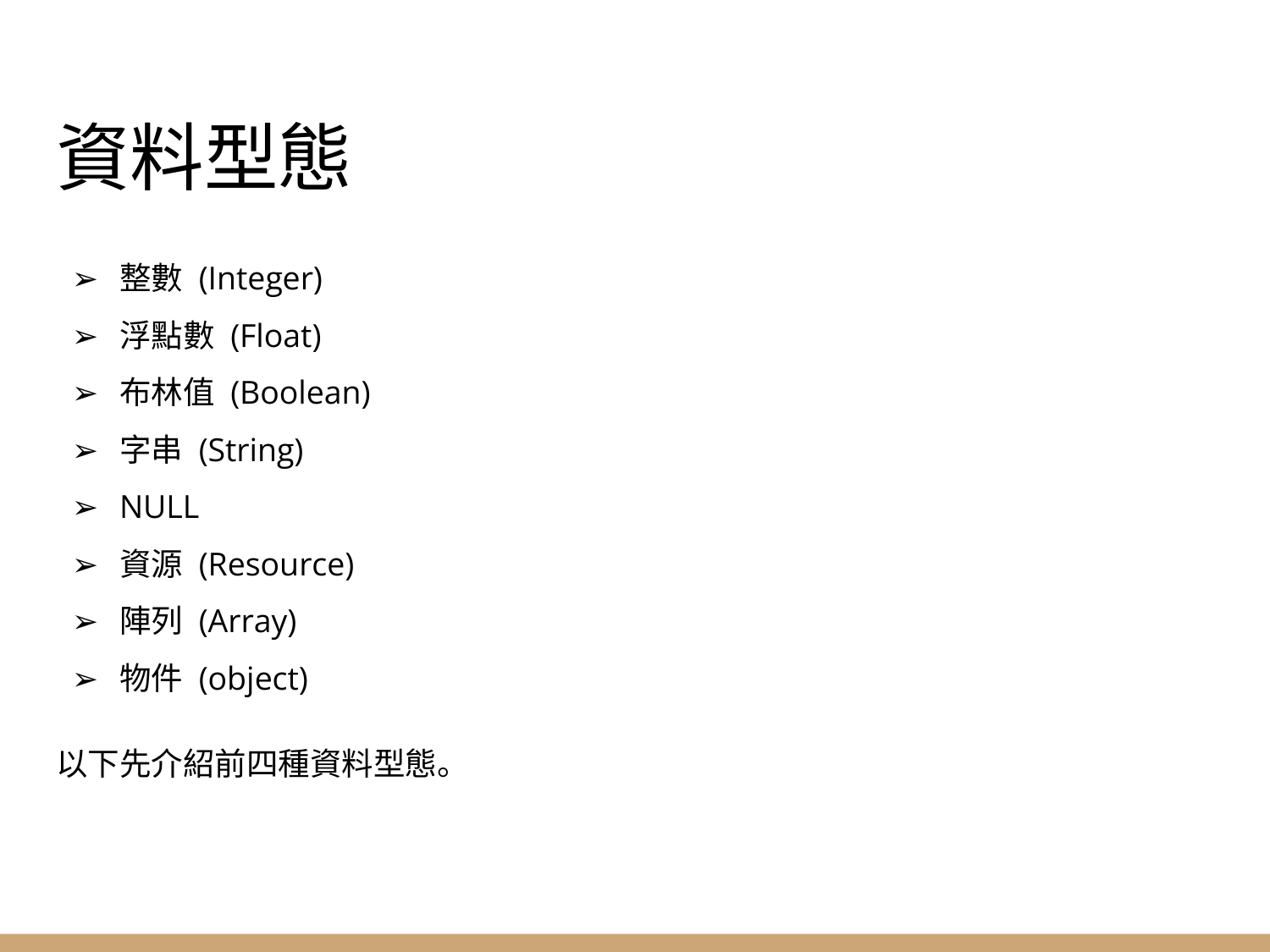

# 資料型態
整數 (Integer)
浮點數 (Float)
布林值 (Boolean)
字串 (String)
NULL
資源 (Resource)
陣列 (Array)
物件 (object)
以下先介紹前四種資料型態。